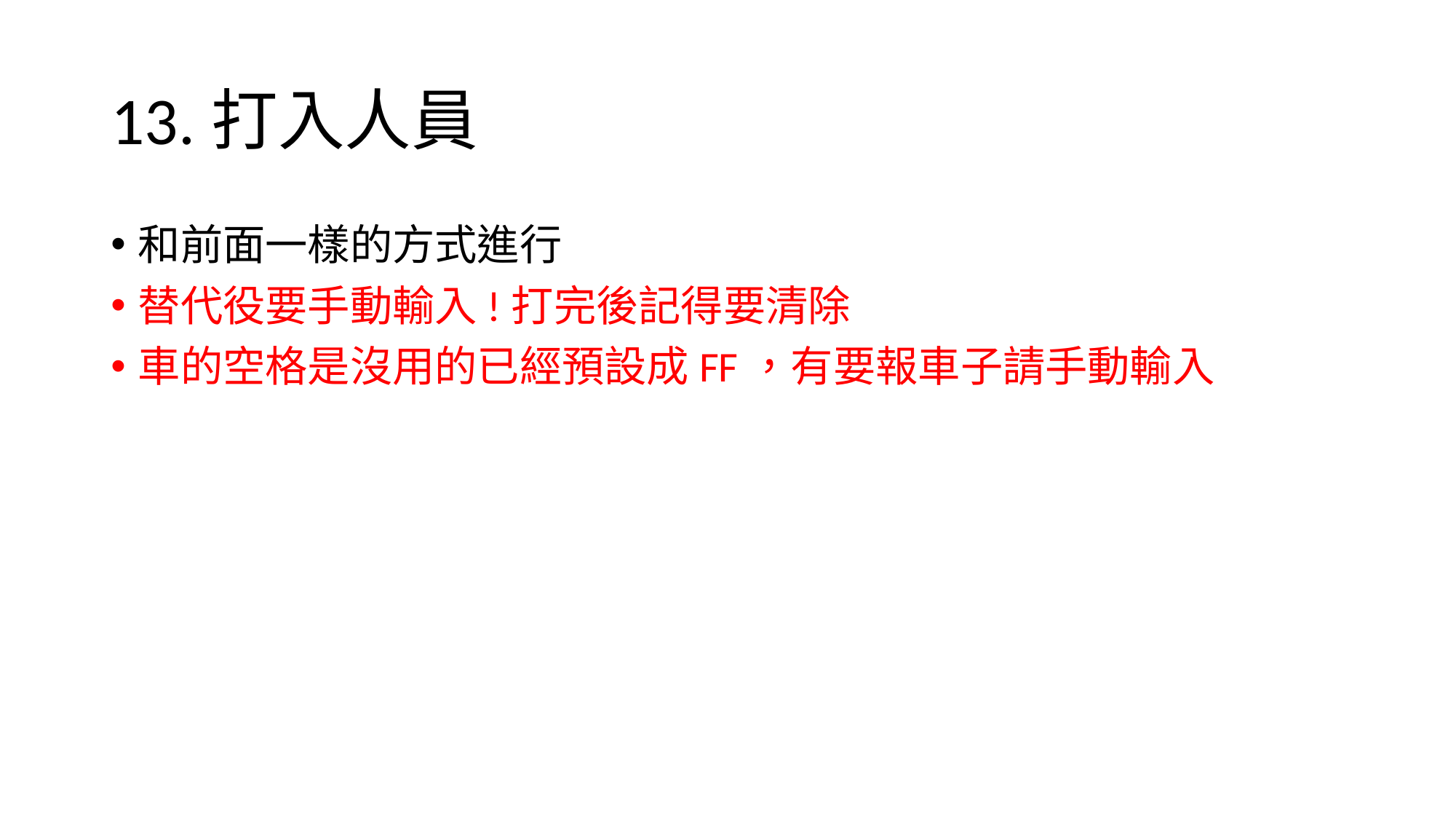

# 13.打入人員
和前面一樣的方式進行
替代役要手動輸入!打完後記得要清除
車的空格是沒用的已經預設成FF，有要報車子請手動輸入